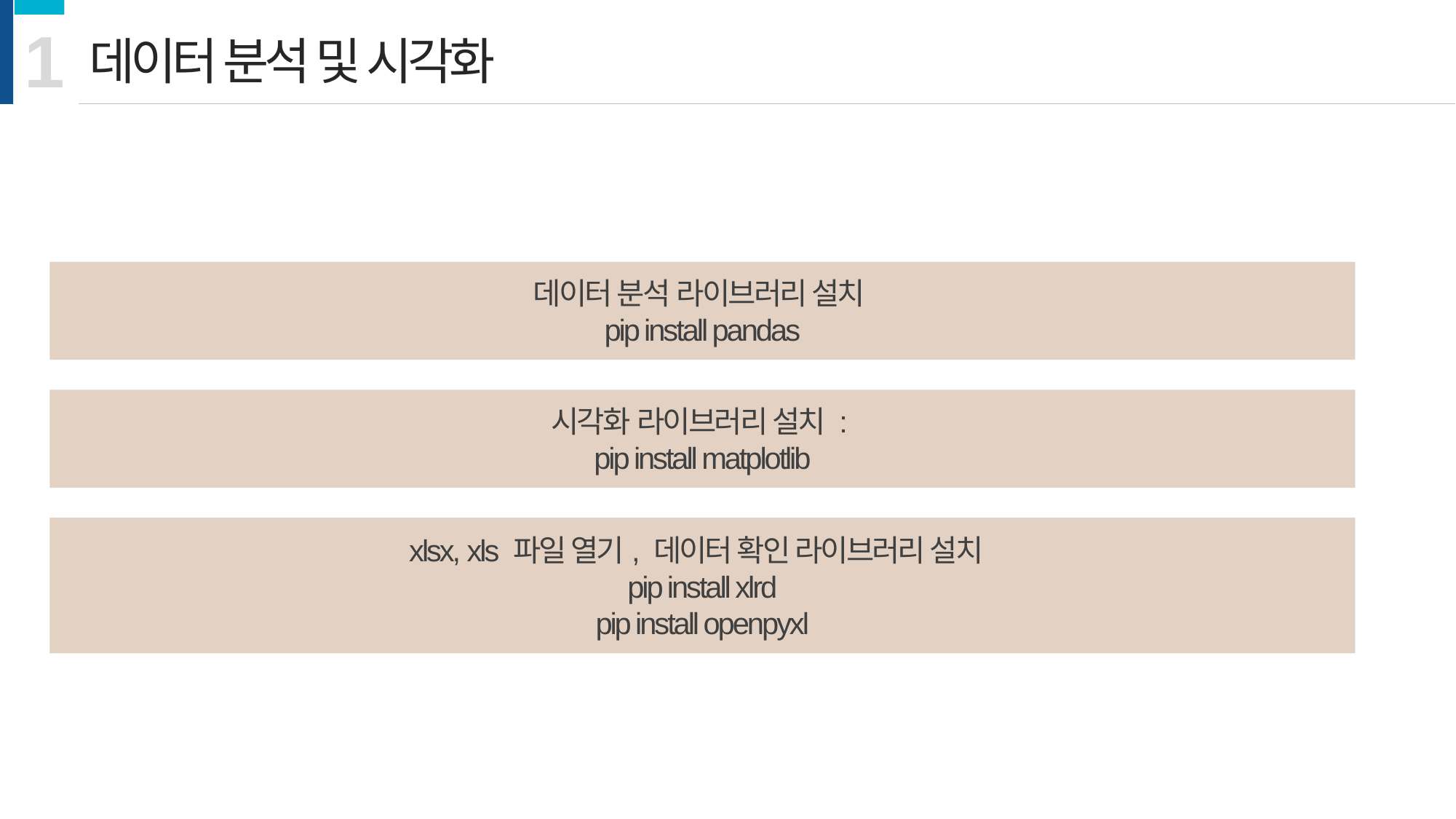

1
데이터 분석 및 시각화
데이터 분석 라이브러리 설치
pip install pandas
시각화 라이브러리 설치 :
pip install matplotlib
xlsx, xls 파일 열기, 데이터 확인 라이브러리 설치
pip install xlrd
pip install openpyxl